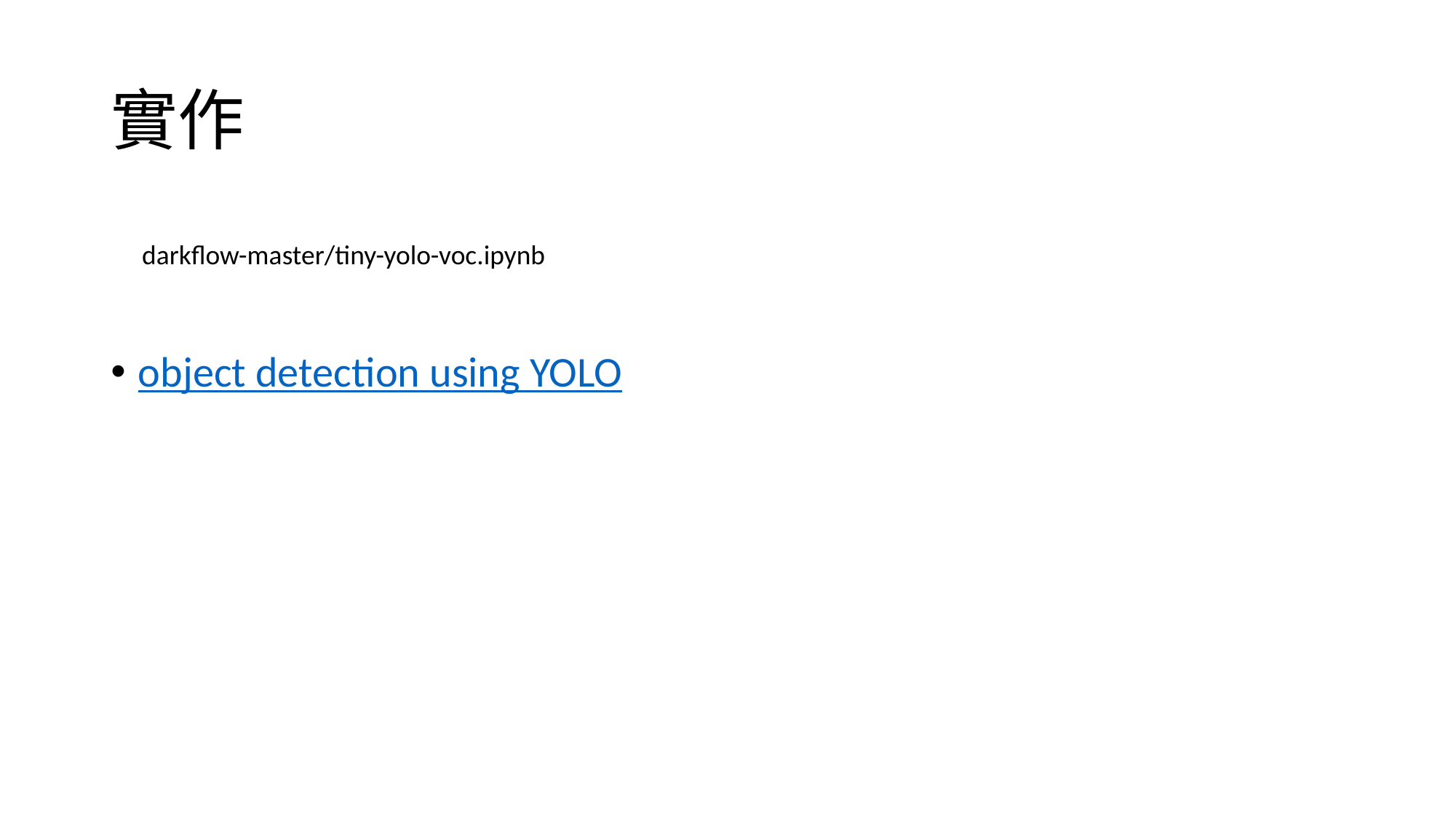

# 實作

object detection using YOLO
darkflow-master/tiny-yolo-voc.ipynb